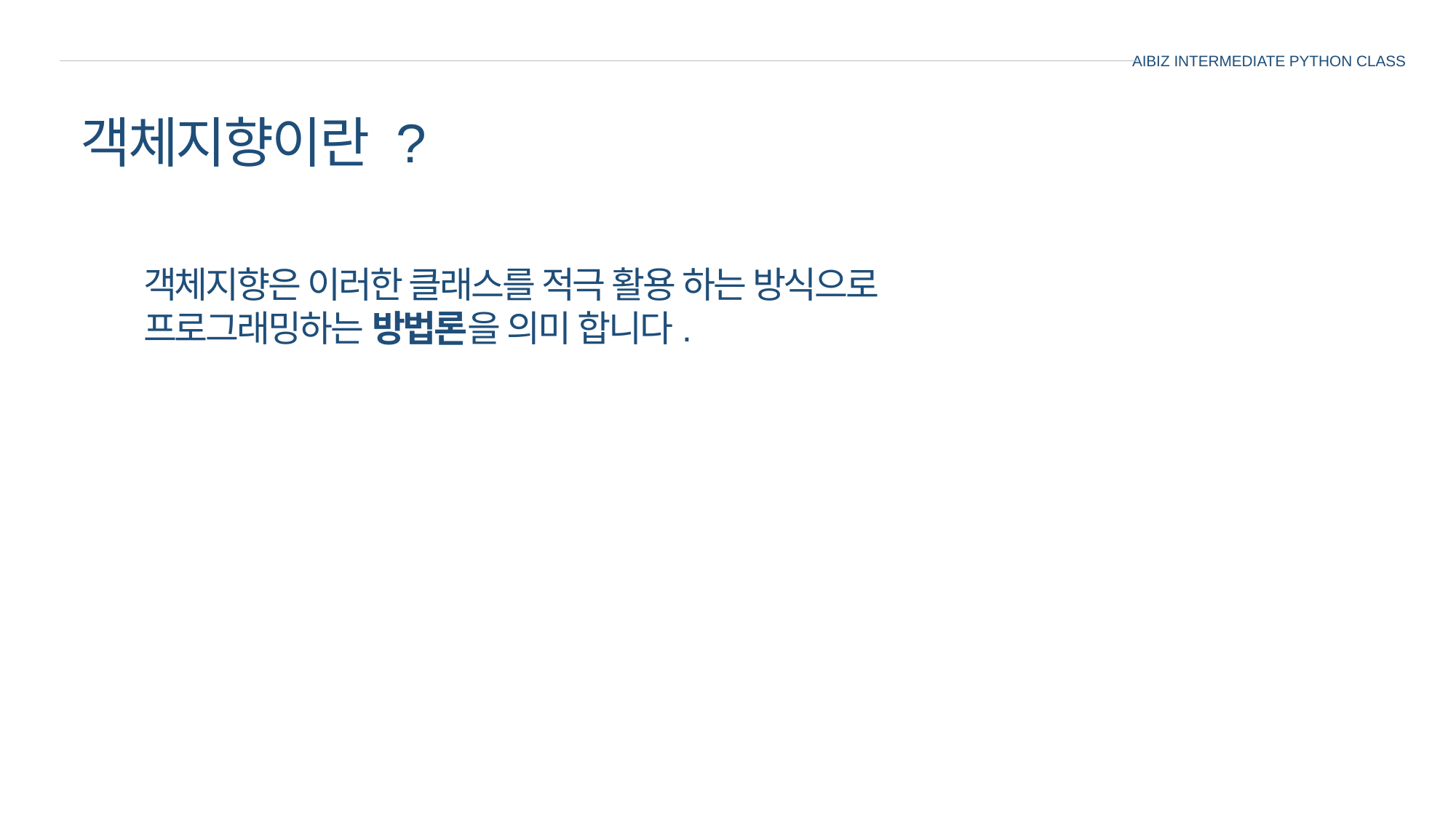

AIBIZ INTERMEDIATE PYTHON CLASS
객체지향이란 ?
객체지향은 이러한 클래스를 적극 활용 하는 방식으로
프로그래밍하는 방법론을 의미 합니다.